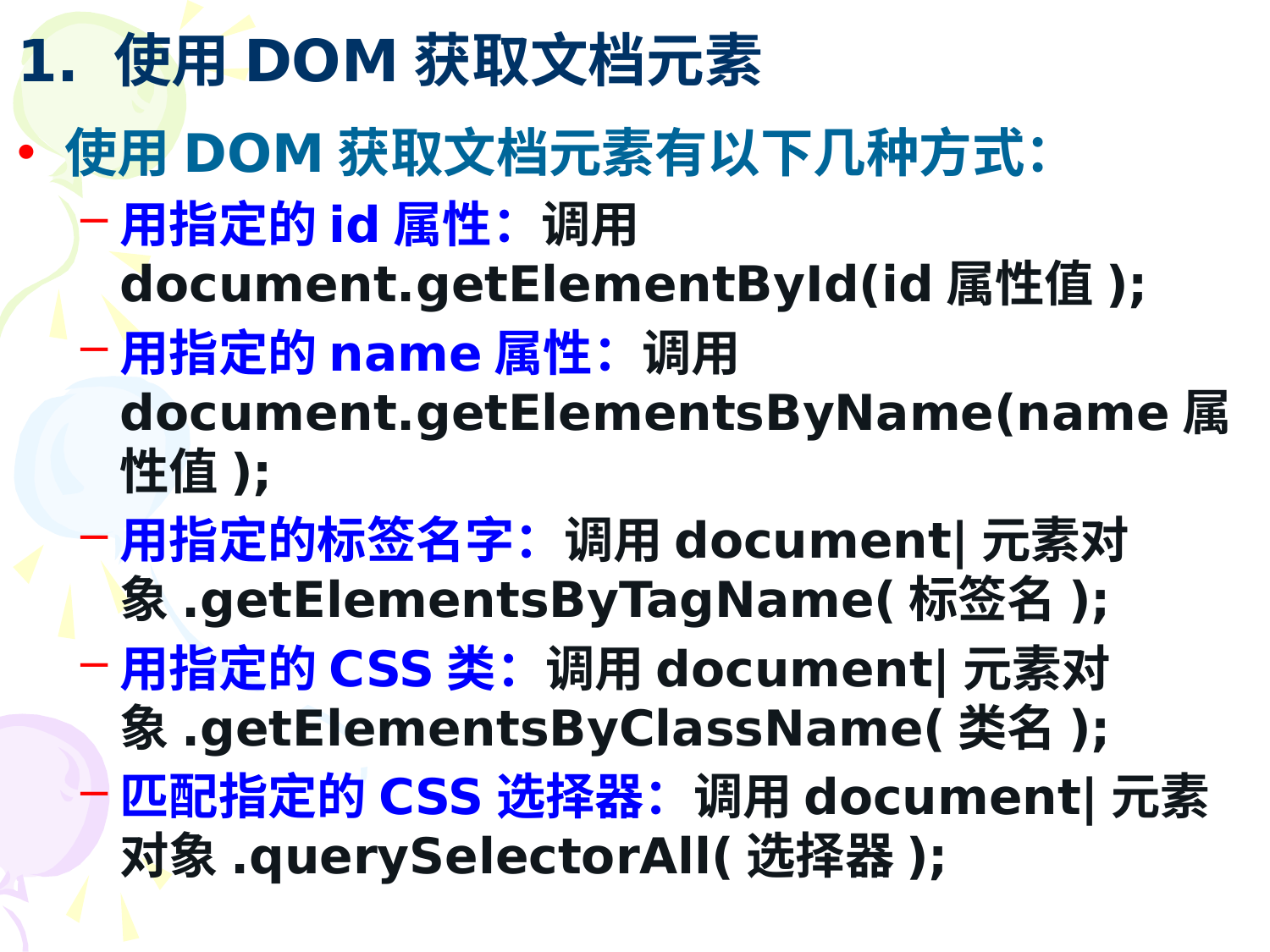

# 1. 使用DOM获取文档元素
使用DOM获取文档元素有以下几种方式：
用指定的id属性：调用document.getElementById(id属性值);
用指定的name属性：调用document.getElementsByName(name属性值);
用指定的标签名字：调用document|元素对象.getElementsByTagName(标签名);
用指定的CSS类：调用document|元素对象.getElementsByClassName(类名);
匹配指定的CSS选择器：调用document|元素对象.querySelectorAll(选择器);